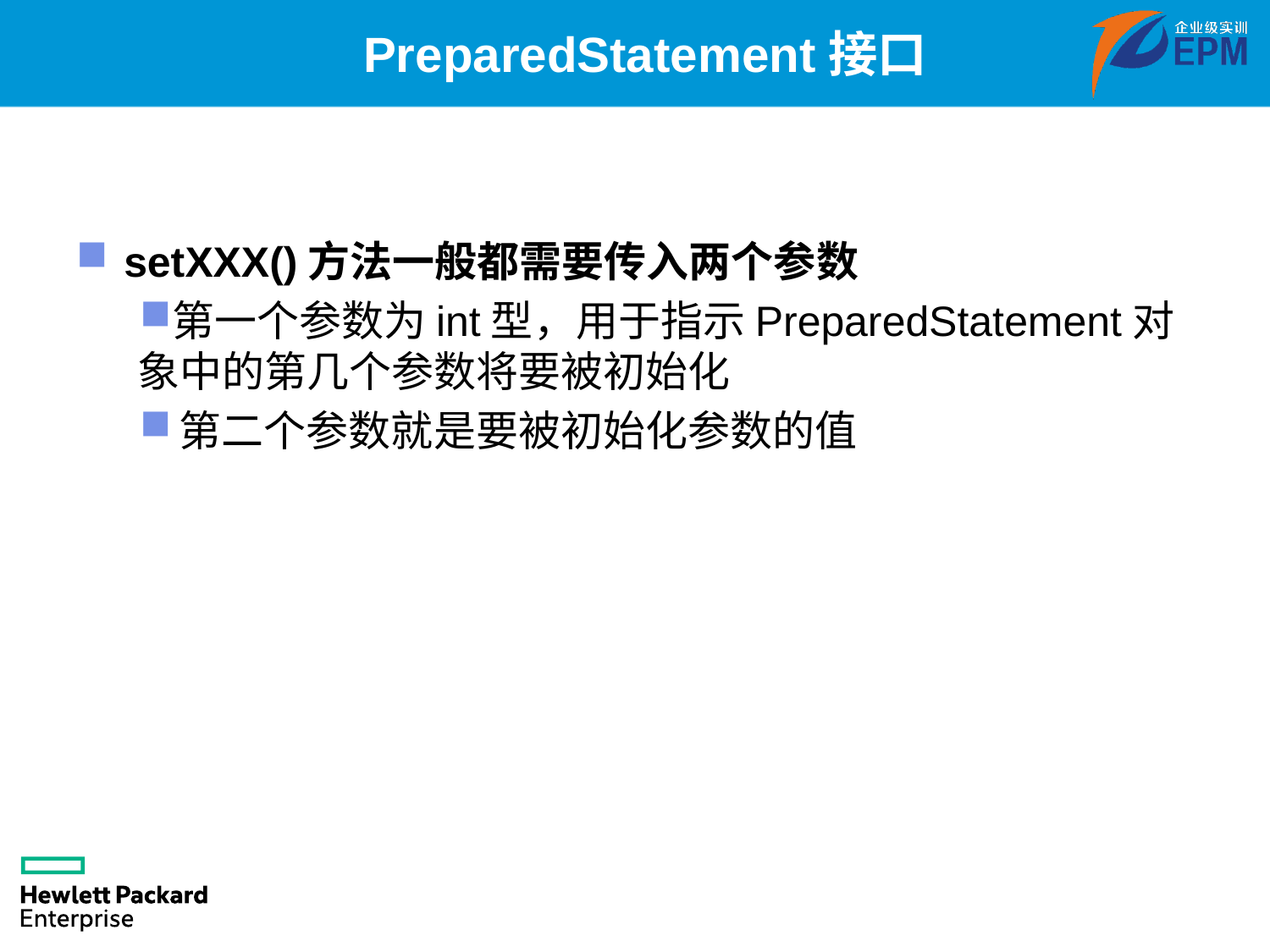

# PreparedStatement接口

setXXX()方法一般都需要传入两个参数
第一个参数为int型，用于指示PreparedStatement对象中的第几个参数将要被初始化
第二个参数就是要被初始化参数的值